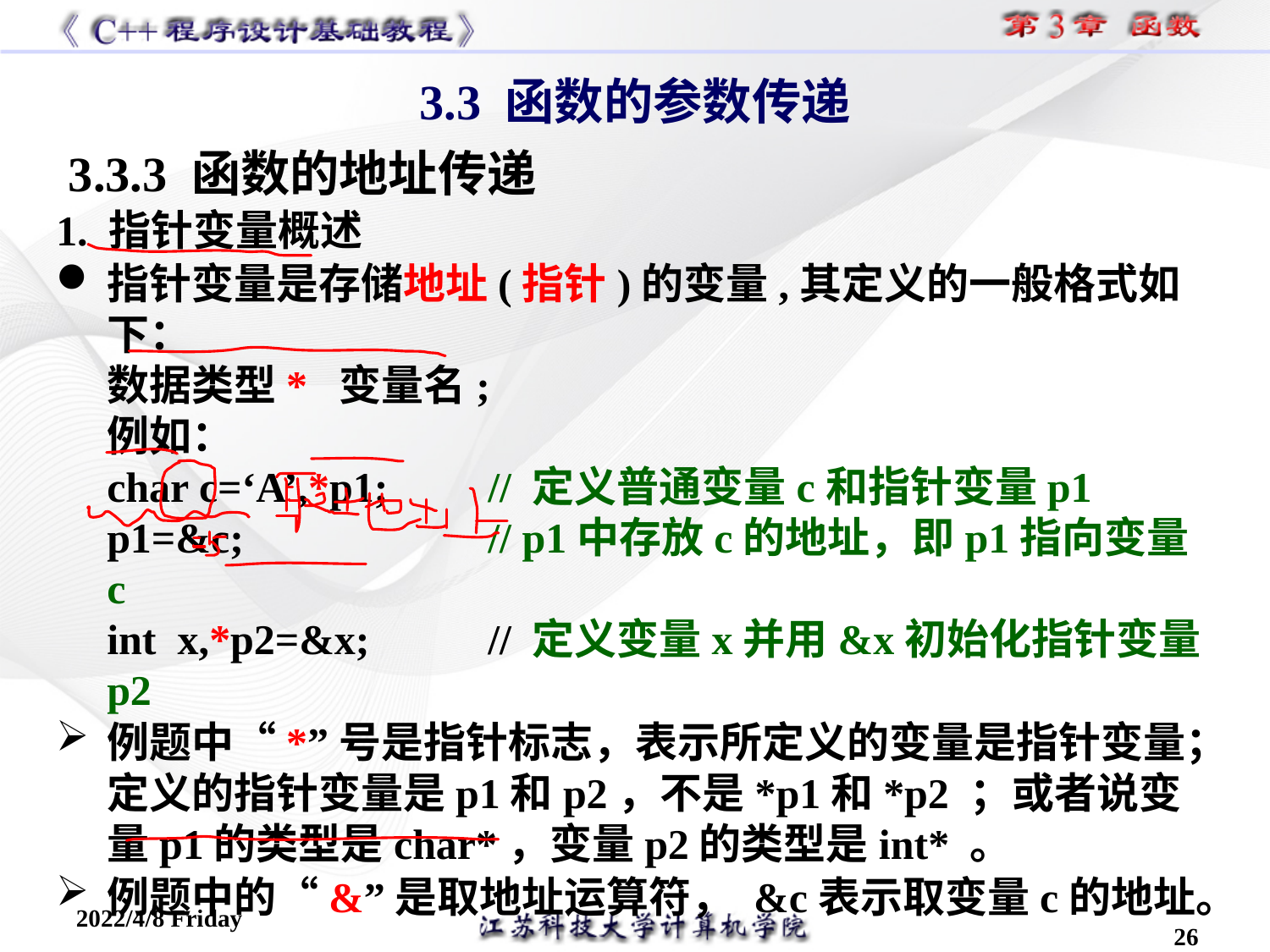

3.3 函数的参数传递
 3.3.3 函数的地址传递
1. 指针变量概述
指针变量是存储地址(指针)的变量,其定义的一般格式如下：
数据类型*  变量名;
例如：
char c=‘A’,*p1;	// 定义普通变量c和指针变量p1
p1=&c;		// p1中存放c的地址，即p1指向变量c
int  x,*p2=&x;	// 定义变量x并用&x初始化指针变量p2
例题中“*”号是指针标志，表示所定义的变量是指针变量；定义的指针变量是p1和p2，不是*p1和*p2 ；或者说变量p1的类型是char*，变量p2的类型是int* 。
例题中的“&”是取地址运算符， &c表示取变量c的地址。
各种指针都占4个字节，但指针必须与其所指对象类型相同。